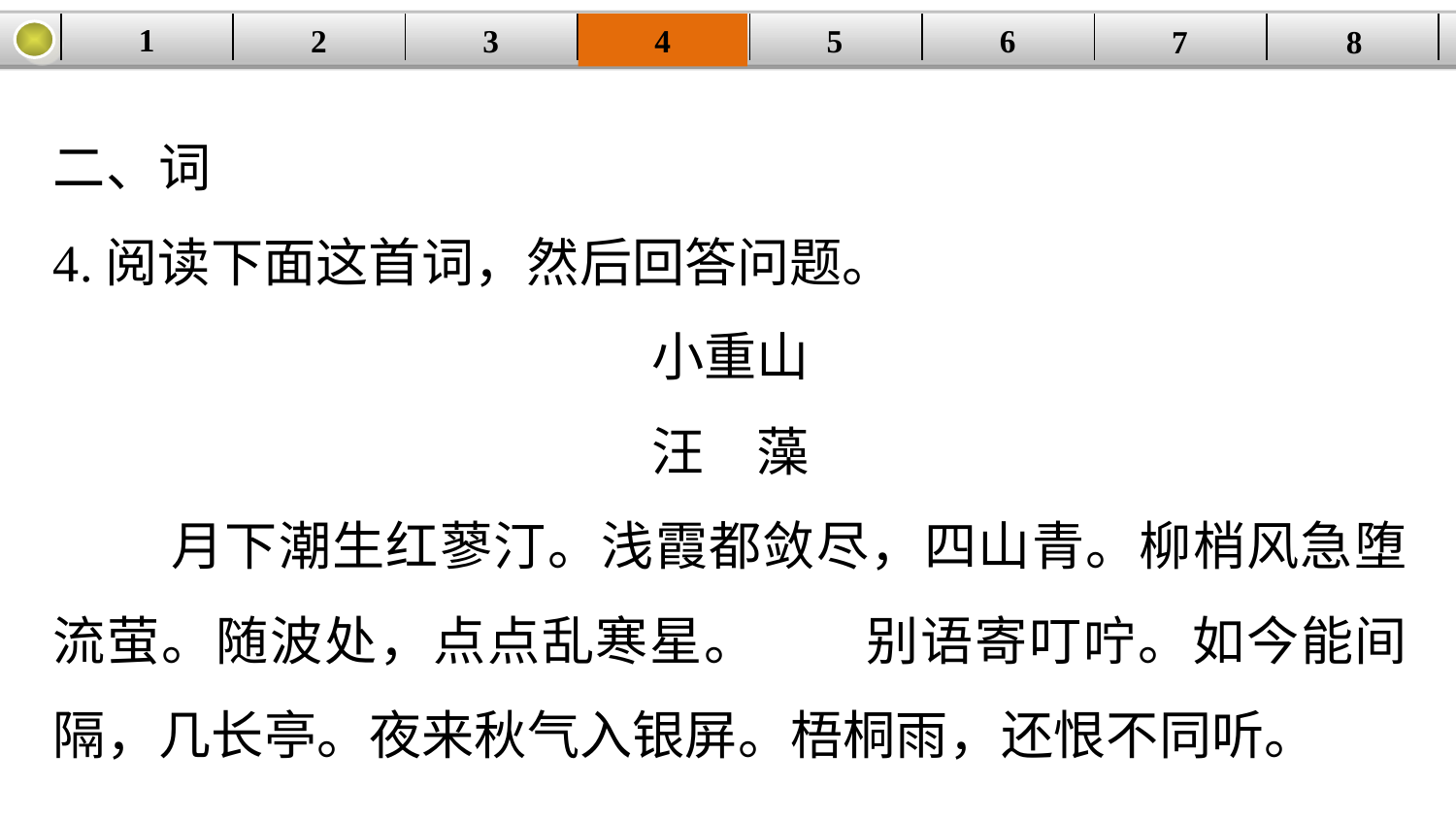

1
2
3
4
|  |  |  |  |  |  |  |  |
| --- | --- | --- | --- | --- | --- | --- | --- |
5
6
7
8

二、词
4.阅读下面这首词，然后回答问题。
小重山
汪　藻
        月下潮生红蓼汀。浅霞都敛尽，四山青。柳梢风急堕流萤。随波处，点点乱寒星。　　别语寄叮咛。如今能间隔，几长亭。夜来秋气入银屏。梧桐雨，还恨不同听。